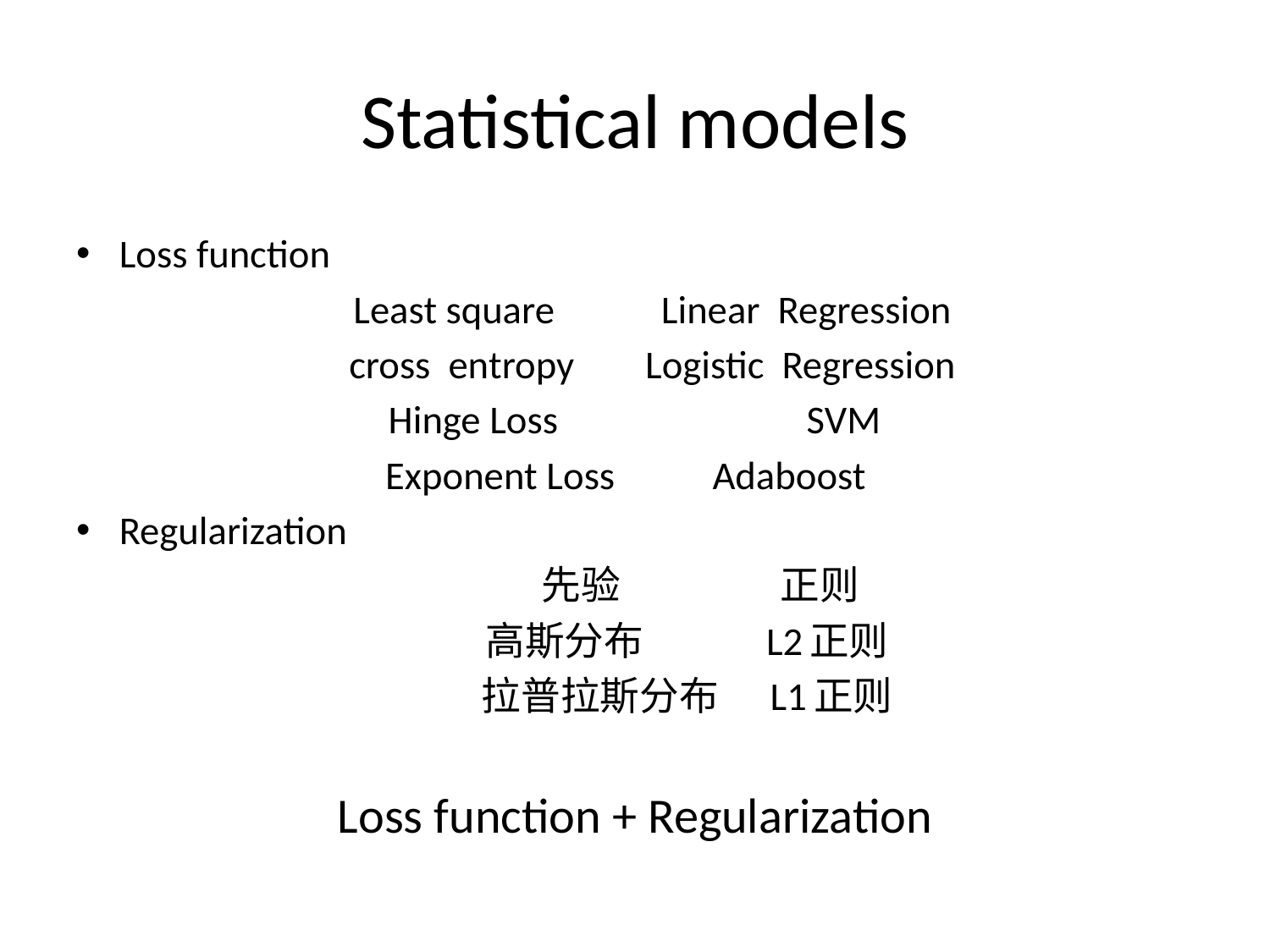

# Statistical models
Loss function
    Least square            Linear  Regression
    cross  entropy        Logistic  Regression
Hinge Loss                            SVM
Exponent Loss           Adaboost
Regularization
              先验                  正则
           高斯分布             L2正则
           拉普拉斯分布     L1正则

Loss function + Regularization